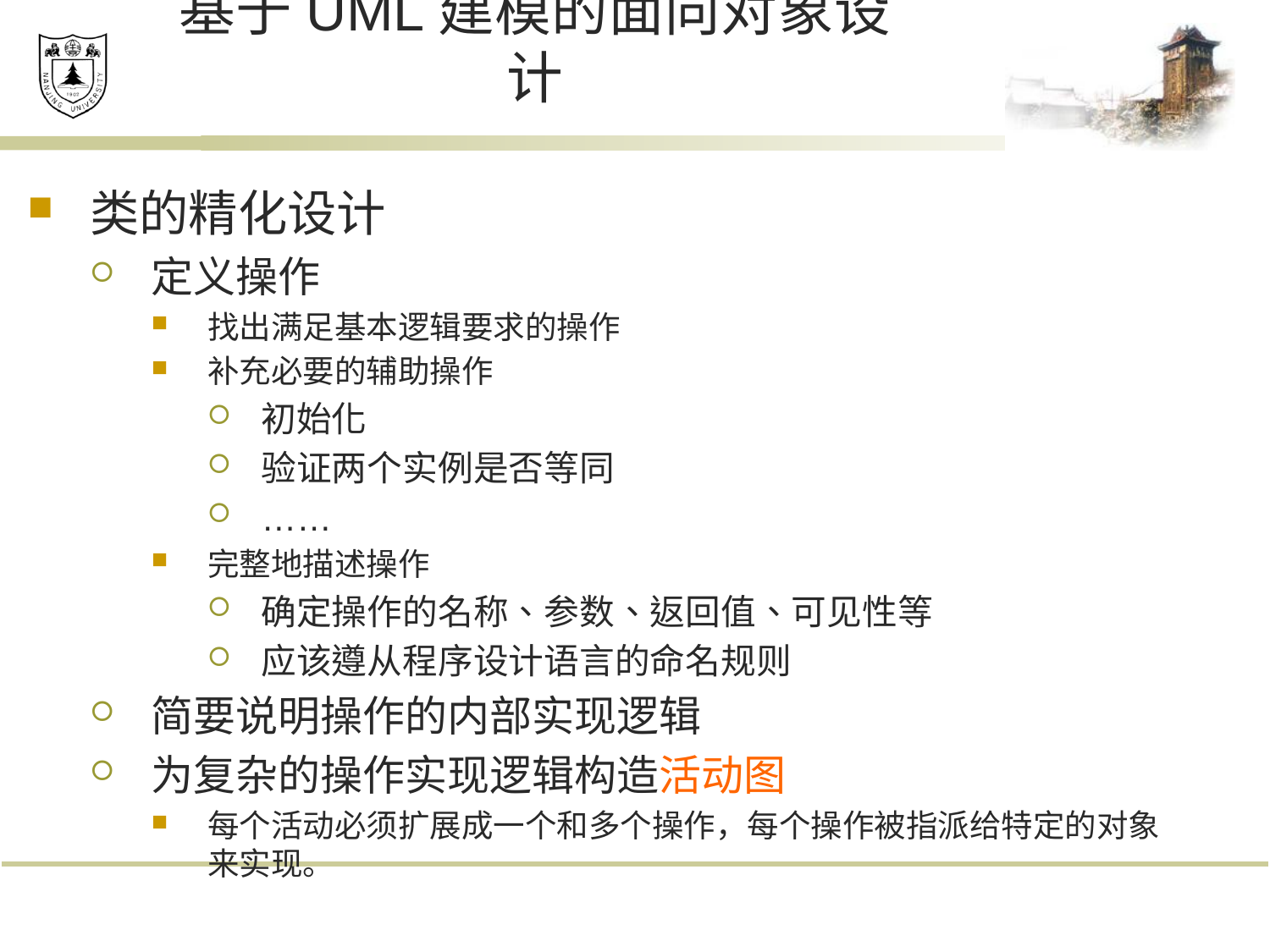

# 基于UML建模的面向对象设计
类的精化设计
定义操作
找出满足基本逻辑要求的操作
补充必要的辅助操作
初始化
验证两个实例是否等同
……
完整地描述操作
确定操作的名称、参数、返回值、可见性等
应该遵从程序设计语言的命名规则
简要说明操作的内部实现逻辑
为复杂的操作实现逻辑构造活动图
每个活动必须扩展成一个和多个操作，每个操作被指派给特定的对象来实现。